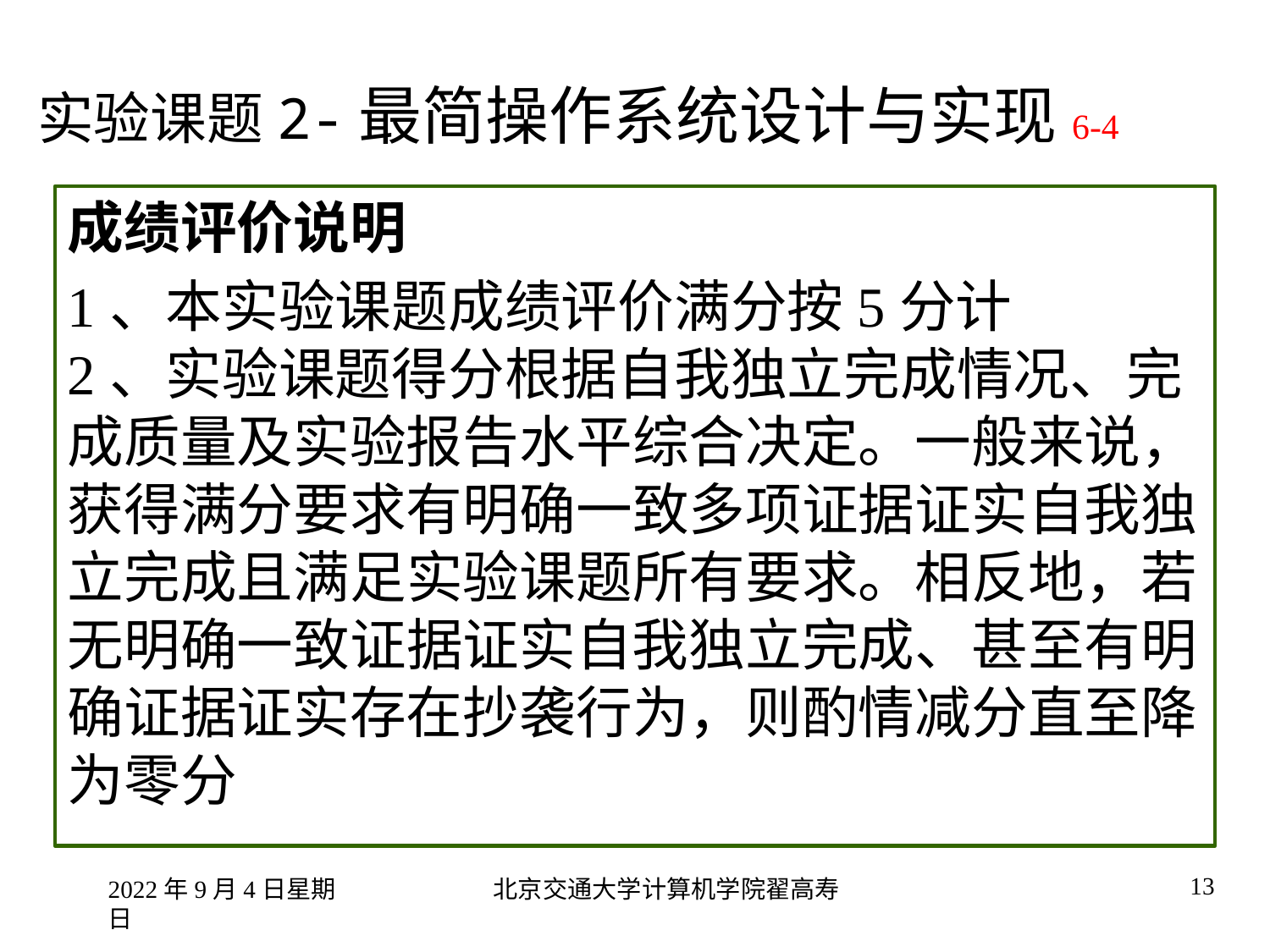

# 实验课题2-最简操作系统设计与实现6-4
成绩评价说明
1、本实验课题成绩评价满分按5分计
2、实验课题得分根据自我独立完成情况、完成质量及实验报告水平综合决定。一般来说，获得满分要求有明确一致多项证据证实自我独立完成且满足实验课题所有要求。相反地，若无明确一致证据证实自我独立完成、甚至有明确证据证实存在抄袭行为，则酌情减分直至降为零分
2022年9月4日星期日
北京交通大学计算机学院翟高寿
13